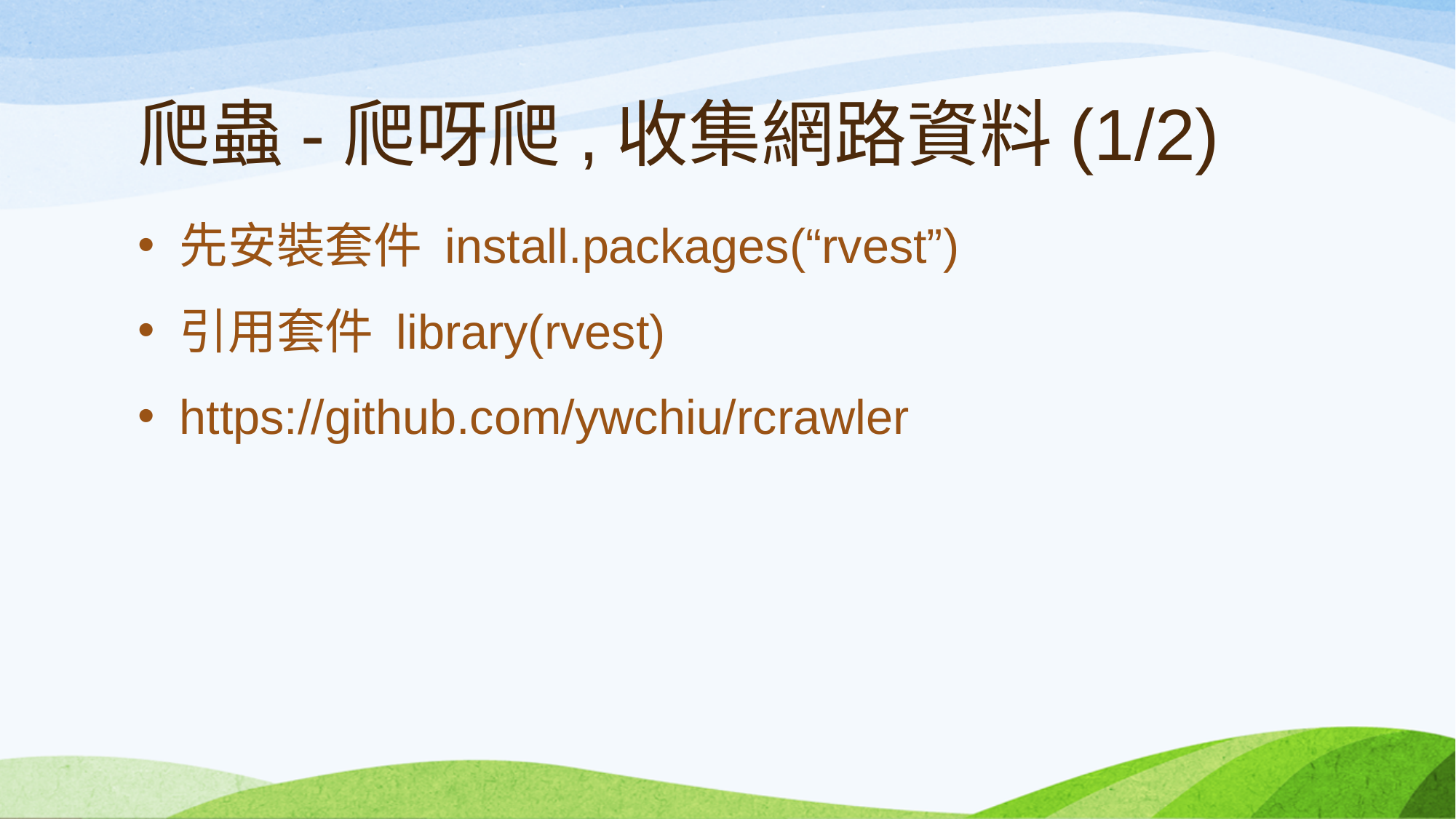

# 爬蟲-爬呀爬,收集網路資料(1/2)
先安裝套件 install.packages(“rvest”)
引用套件 library(rvest)
https://github.com/ywchiu/rcrawler